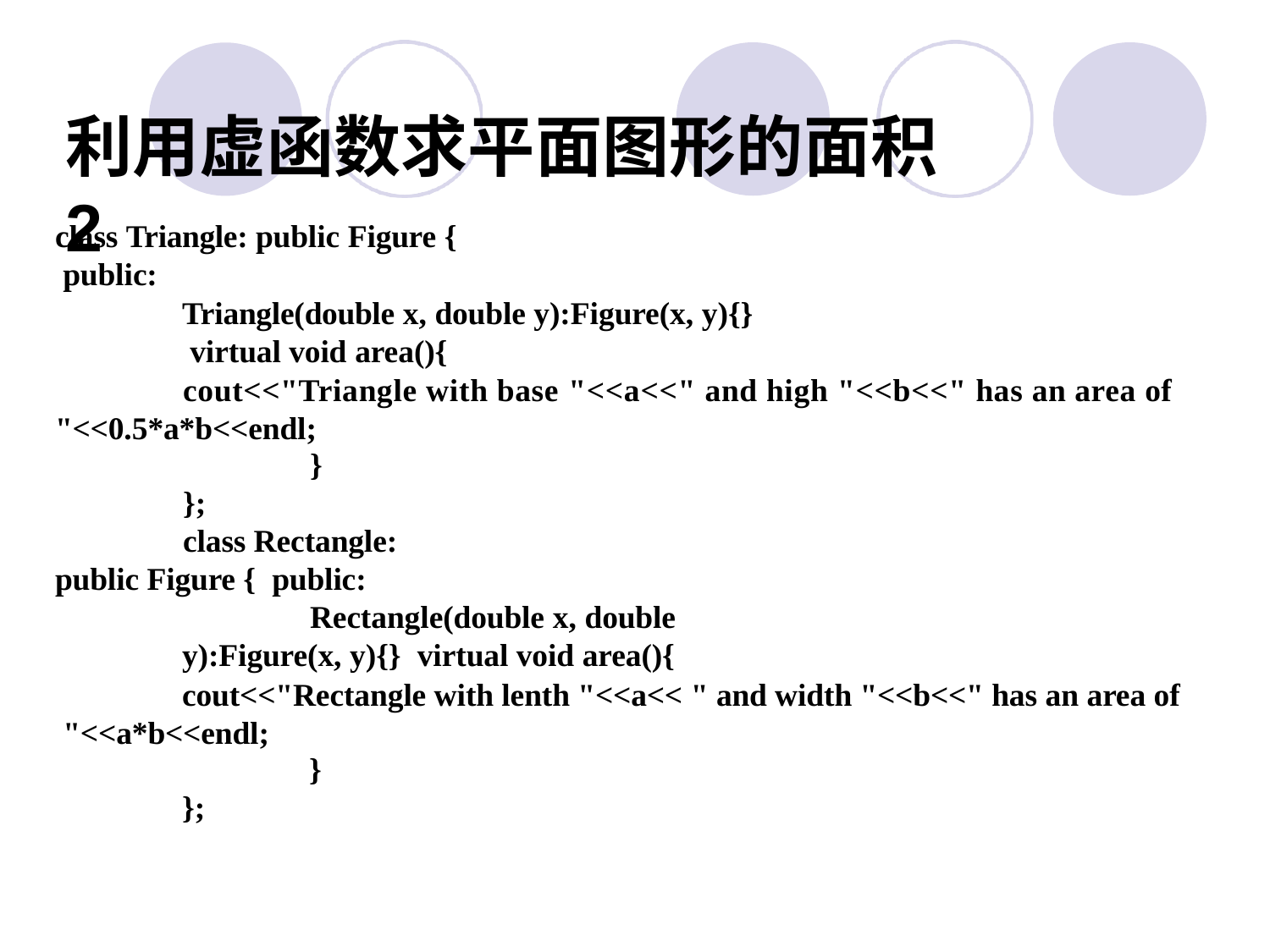

# 利用虚函数求平面图形的面积2
class Triangle: public Figure {  public:
Triangle(double x, double y):Figure(x, y){}  virtual void area(){
cout<<"Triangle with base "<<a<<" and high "<<b<<" has an area of  "<<0.5*a*b<<endl;
}
};
class Rectangle: public Figure {  public:
Rectangle(double x, double y):Figure(x, y){}  virtual void area(){
cout<<"Rectangle with lenth "<<a<< " and width "<<b<<" has an area of  "<<a*b<<endl;
}
};